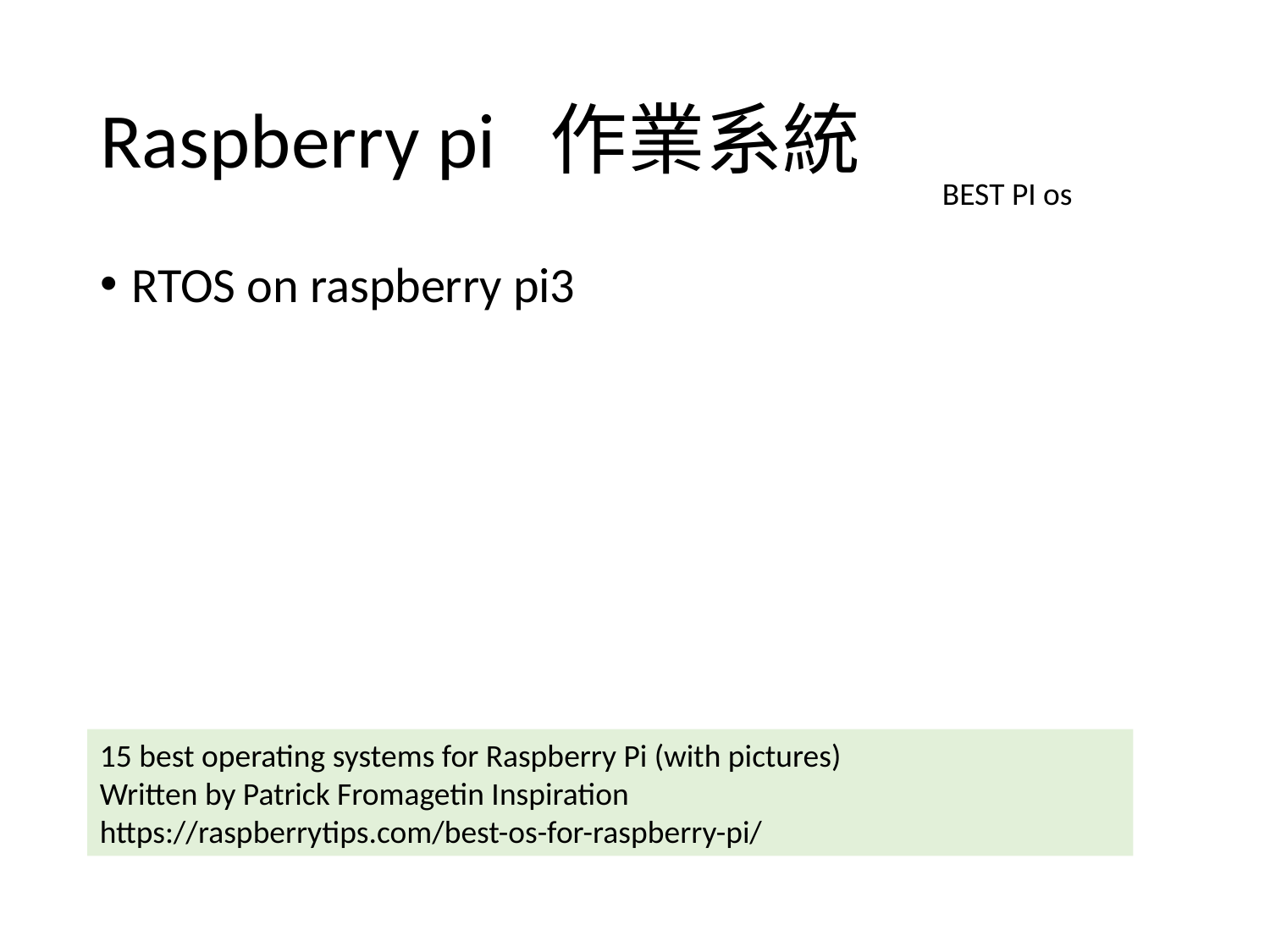

# Raspberry pi  作業系統
BEST PI os
RTOS on raspberry pi3
15 best operating systems for Raspberry Pi (with pictures)
Written by Patrick Fromagetin Inspiration
https://raspberrytips.com/best-os-for-raspberry-pi/